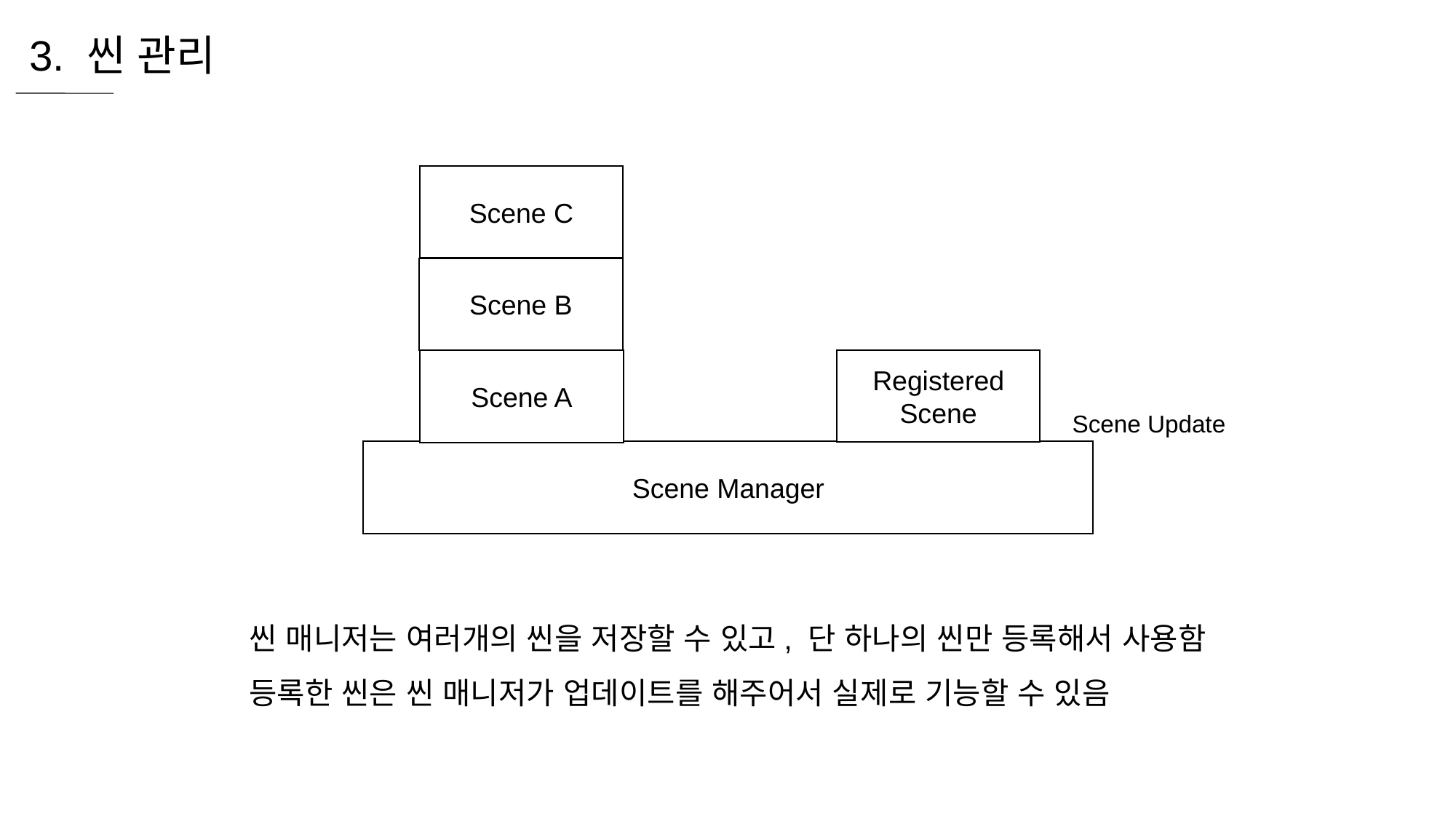

3. 씬 관리
Scene C
Scene B
Scene A
Registered Scene
Scene Manager
Scene Update
씬 매니저는 여러개의 씬을 저장할 수 있고, 단 하나의 씬만 등록해서 사용함
등록한 씬은 씬 매니저가 업데이트를 해주어서 실제로 기능할 수 있음